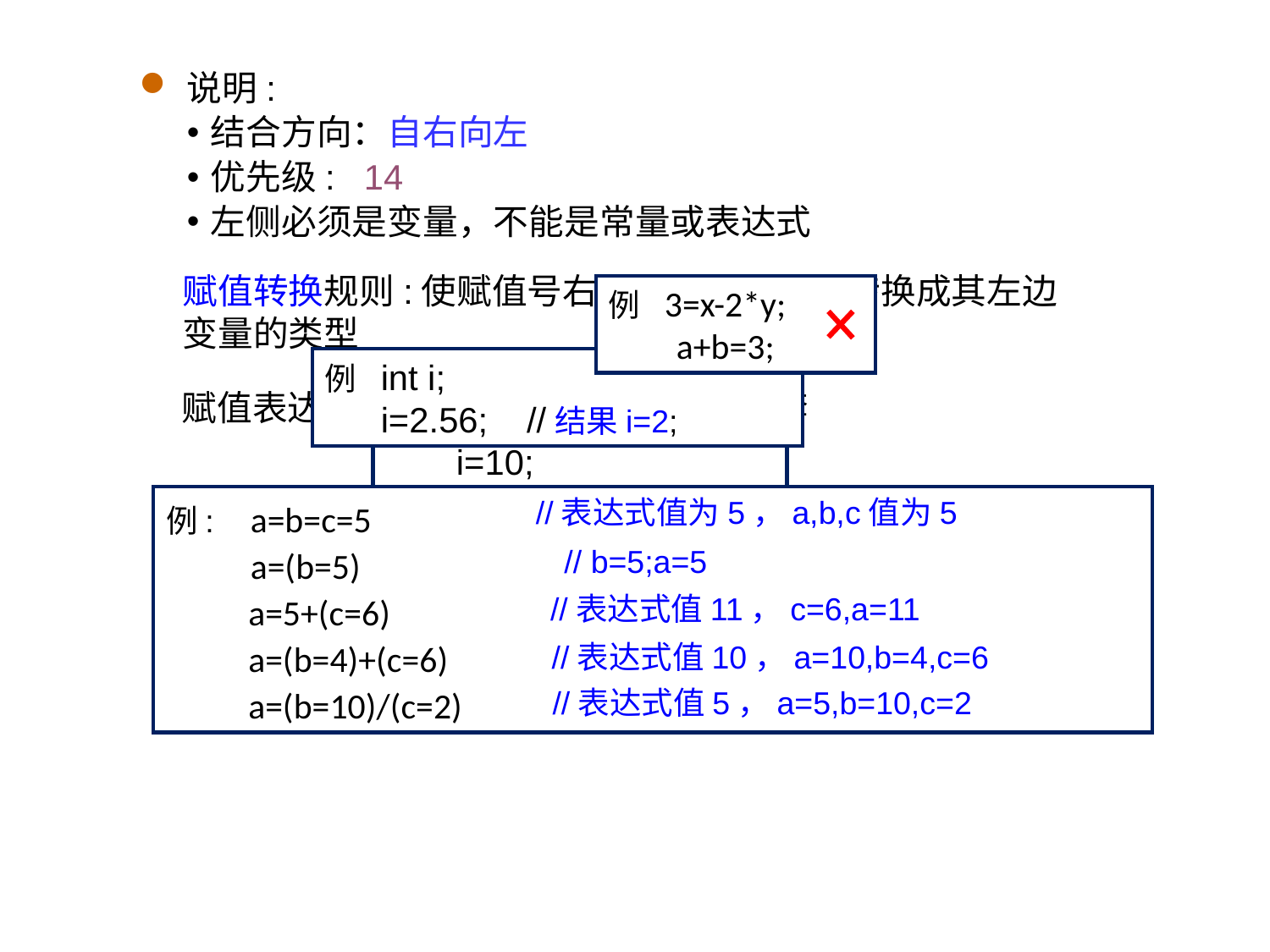

说明:
结合方向：自右向左
优先级:   14
左侧必须是变量，不能是常量或表达式
赋值转换规则:使赋值号右边表达式值自动转换成其左边变量的类型
例  3=x-2*y;
a+b=3;

例	int i;
	i=2.56;    //结果i=2;
例	float f;
	int i;
	i=10;
	f=i;
则	f=10.0
赋值表达式的值与变量值相等,且可嵌套
//表达式值为5，a,b,c值为5
例:	a=b=c=5
	a=(b=5)
     	a=5+(c=6)
     	a=(b=4)+(c=6)
     	a=(b=10)/(c=2)
// b=5;a=5
//表达式值11，c=6,a=11
//表达式值10，a=10,b=4,c=6
//表达式值5，a=5,b=10,c=2